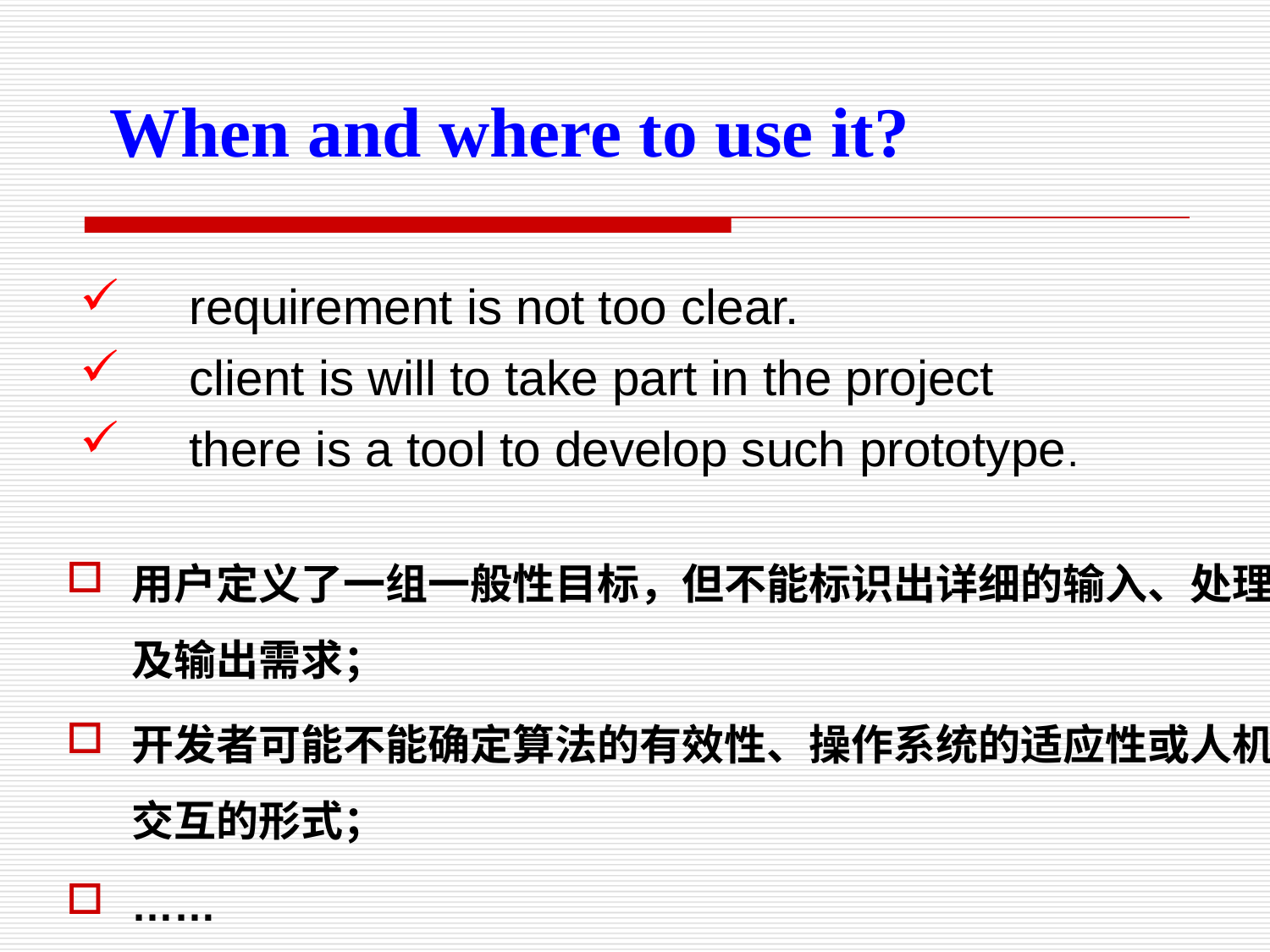

When and where to use it?
     requirement is not too clear.
     client is will to take part in the project
     there is a tool to develop such prototype.
用户定义了一组一般性目标，但不能标识出详细的输入、处理及输出需求；
开发者可能不能确定算法的有效性、操作系统的适应性或人机交互的形式；
……